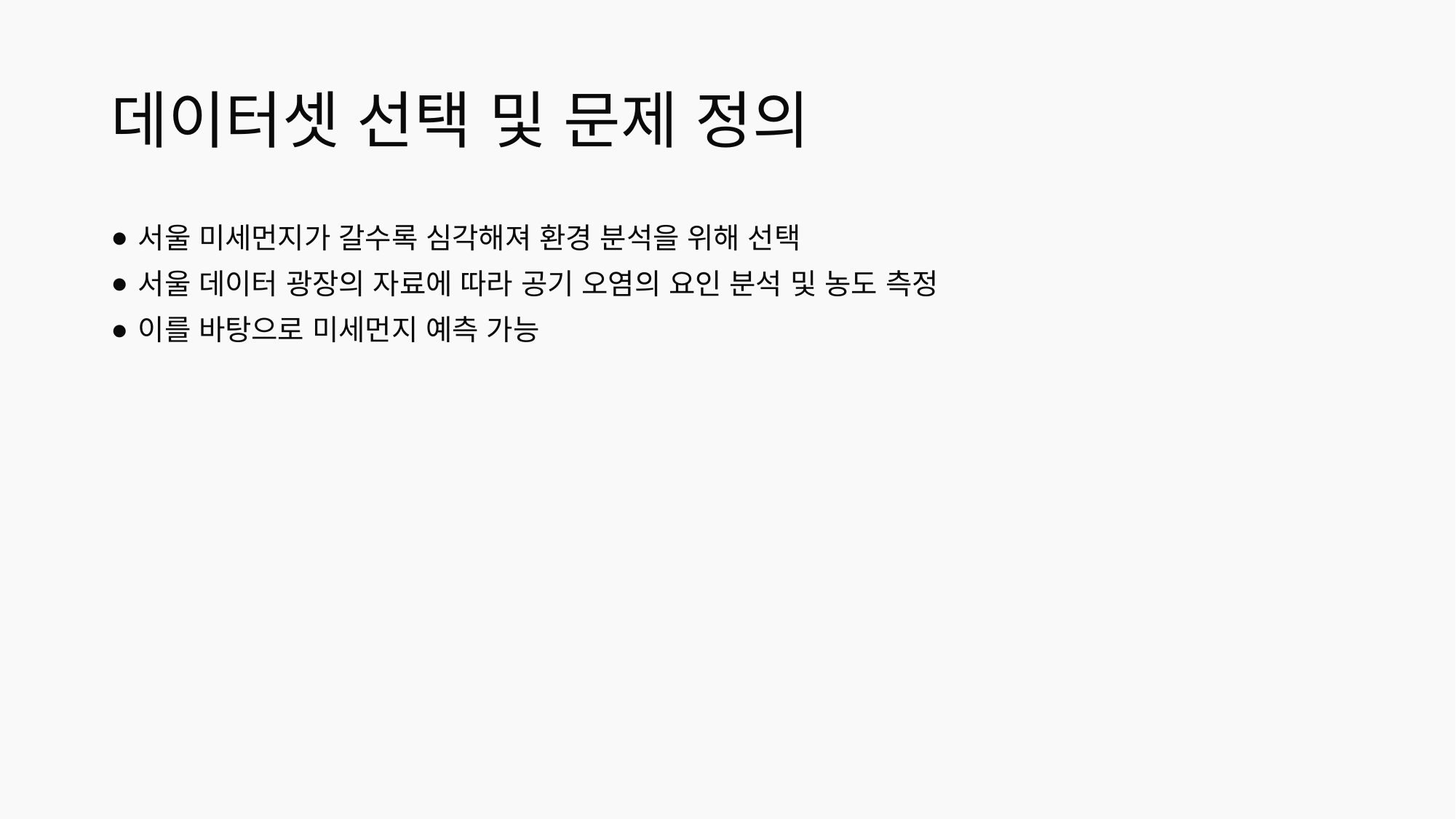

# 데이터셋 선택 및 문제 정의
서울 미세먼지가 갈수록 심각해져 환경 분석을 위해 선택
서울 데이터 광장의 자료에 따라 공기 오염의 요인 분석 및 농도 측정
이를 바탕으로 미세먼지 예측 가능